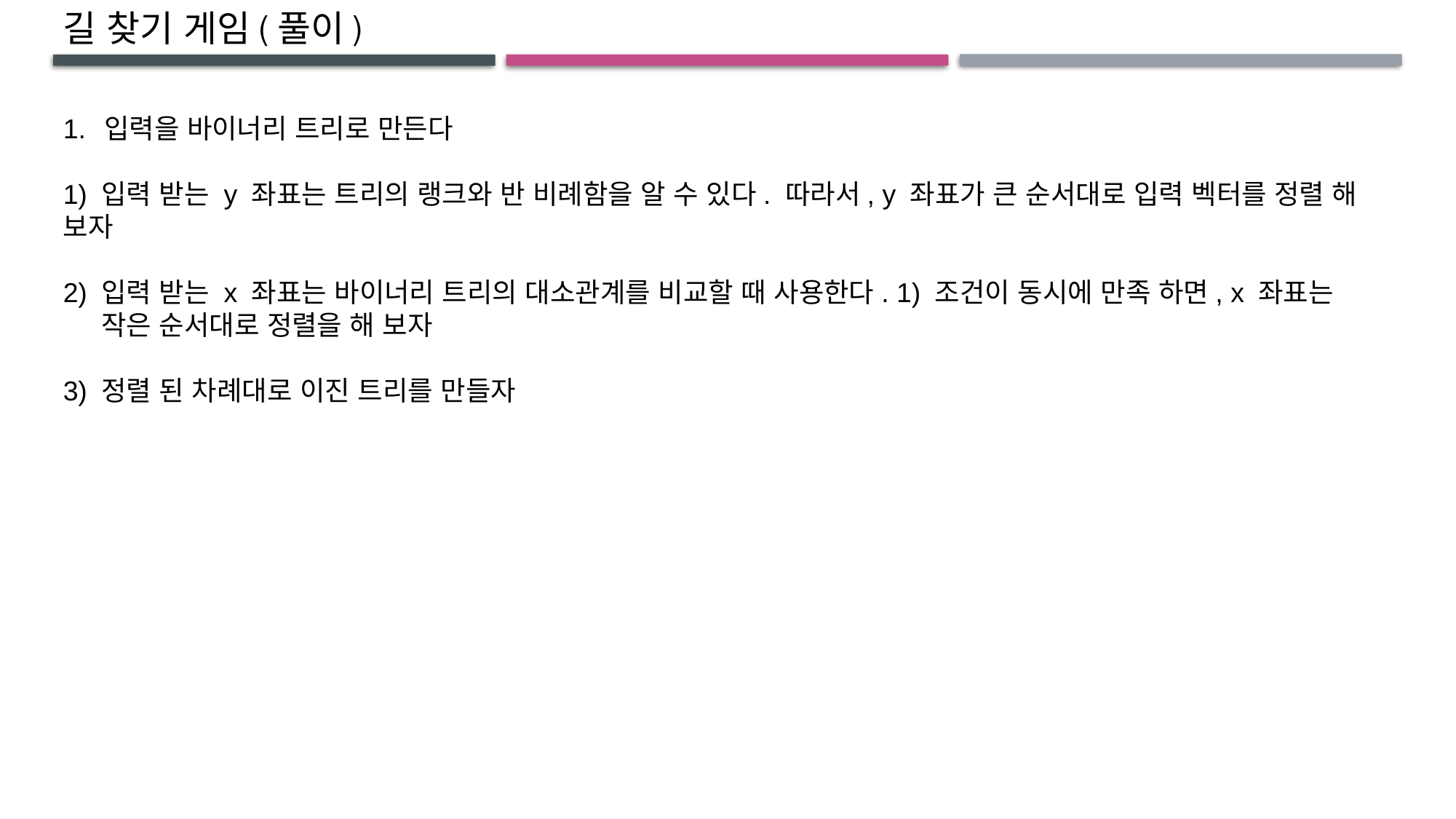

길 찾기 게임(풀이)
입력을 바이너리 트리로 만든다

1) 입력 받는 y 좌표는 트리의 랭크와 반 비례함을 알 수 있다. 따라서, y 좌표가 큰 순서대로 입력 벡터를 정렬 해 보자

2) 입력 받는 x 좌표는 바이너리 트리의 대소관계를 비교할 때 사용한다. 1) 조건이 동시에 만족 하면, x 좌표는
     작은 순서대로 정렬을 해 보자

3) 정렬 된 차례대로 이진 트리를 만들자